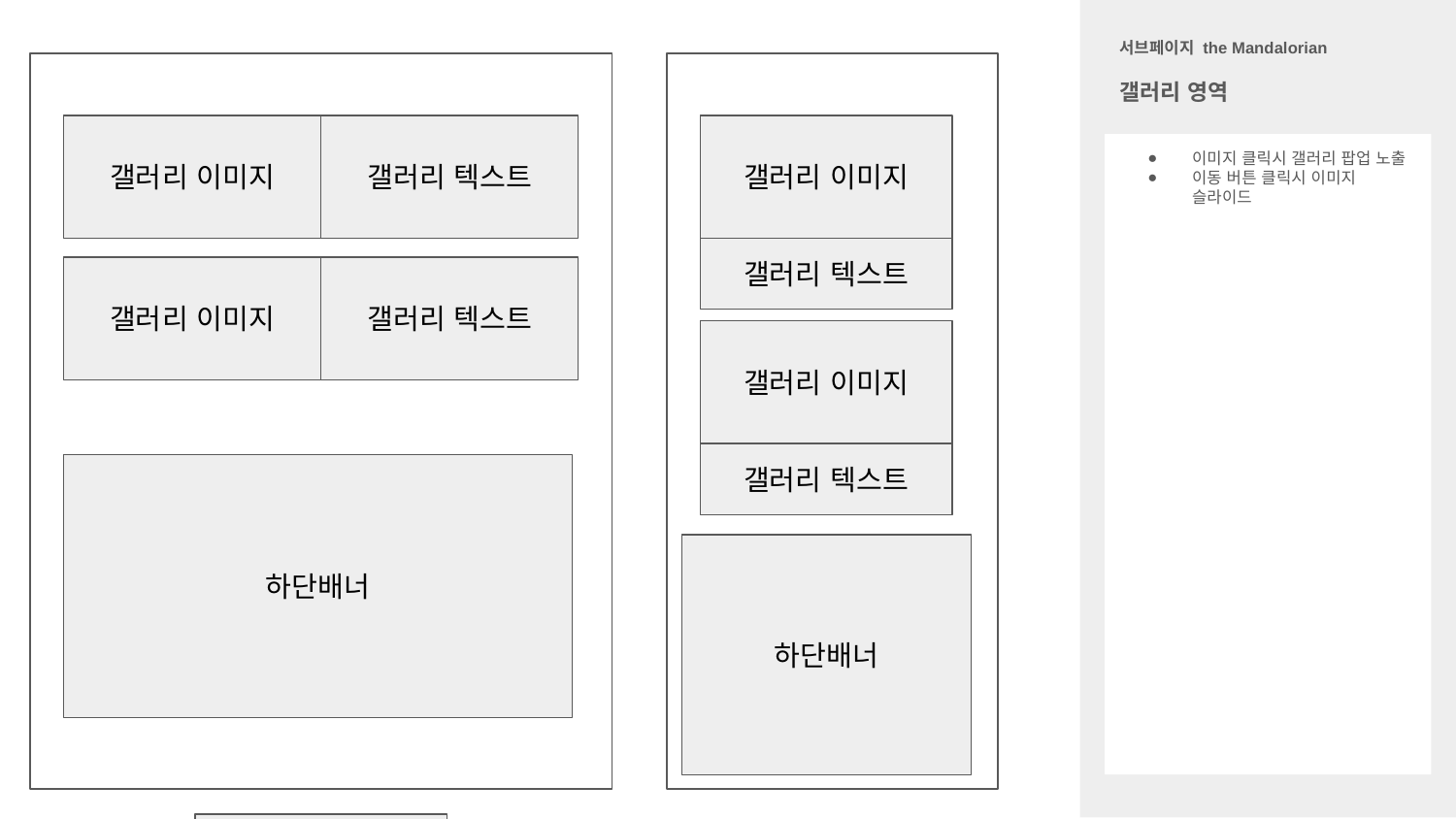

서브페이지 the Mandalorian

갤러리 영역
갤러리 이미지
갤러리 이미지
갤러리 텍스트
이미지 클릭시 갤러리 팝업 노출
이동 버튼 클릭시 이미지 슬라이드
갤러리 텍스트
갤러리 이미지
갤러리 텍스트
갤러리 이미지
갤러리 텍스트
하단배너
하단배너
갤러리 텍스트